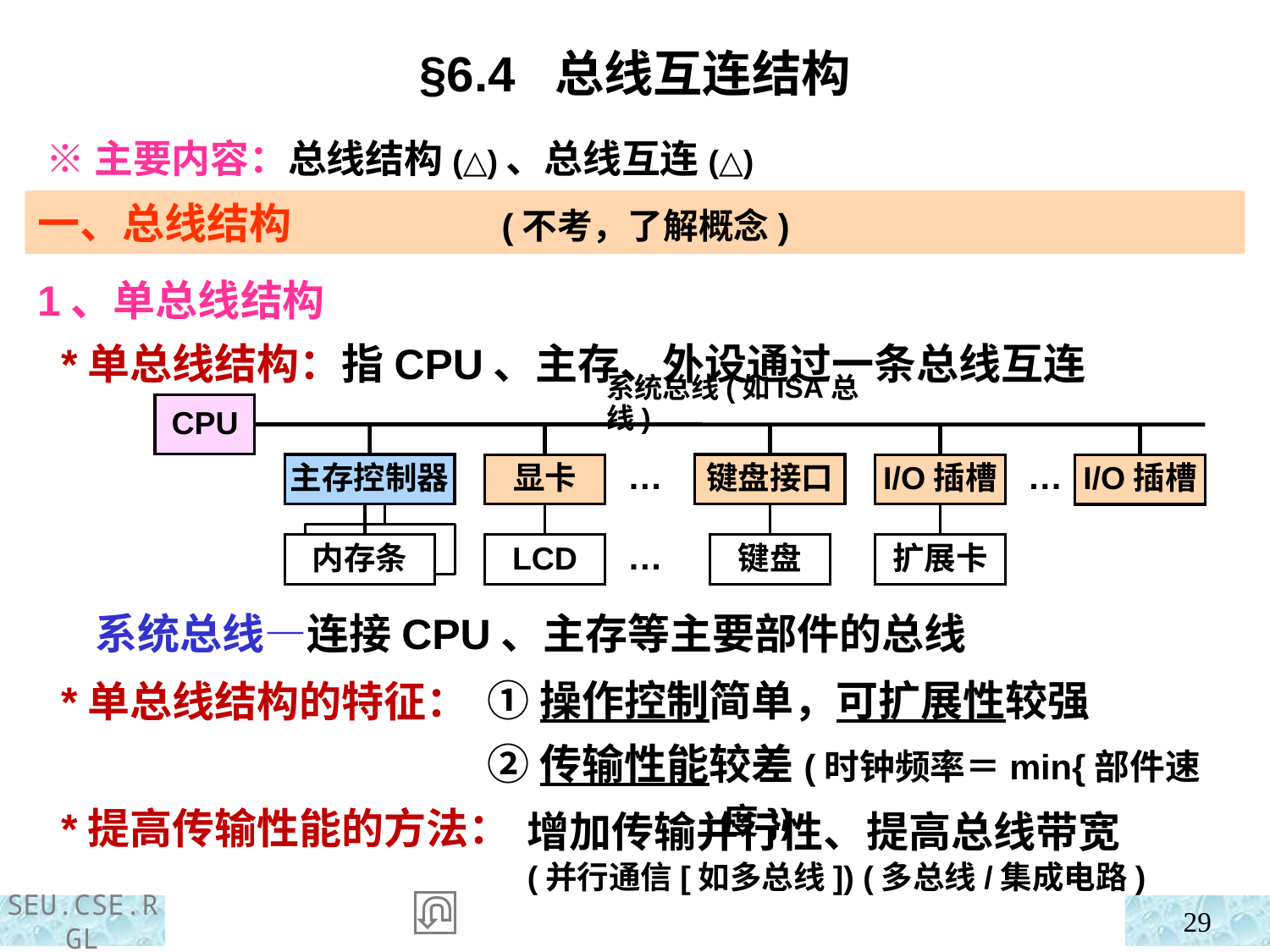

§6.4  总线互连结构
 ※主要内容：总线结构(△)、总线互连(△)
一、总线结构                     (不考，了解概念)
1、单总线结构
  *单总线结构：指CPU、主存、外设通过一条总线互连
系统总线(如ISA总线)
CPU
主存控制器
键盘接口
…
I/O插槽
显卡
…
I/O插槽

LCD
扩展卡
内存条
键盘
…
     系统总线—连接CPU、主存等主要部件的总线
①操作控制简单，可扩展性较强
②传输性能较差(时钟频率＝min{部件速度})
  *单总线结构的特征：

  *提高传输性能的方法：
增加传输并行性、提高总线带宽
(并行通信[如多总线]) (多总线/集成电路)

29